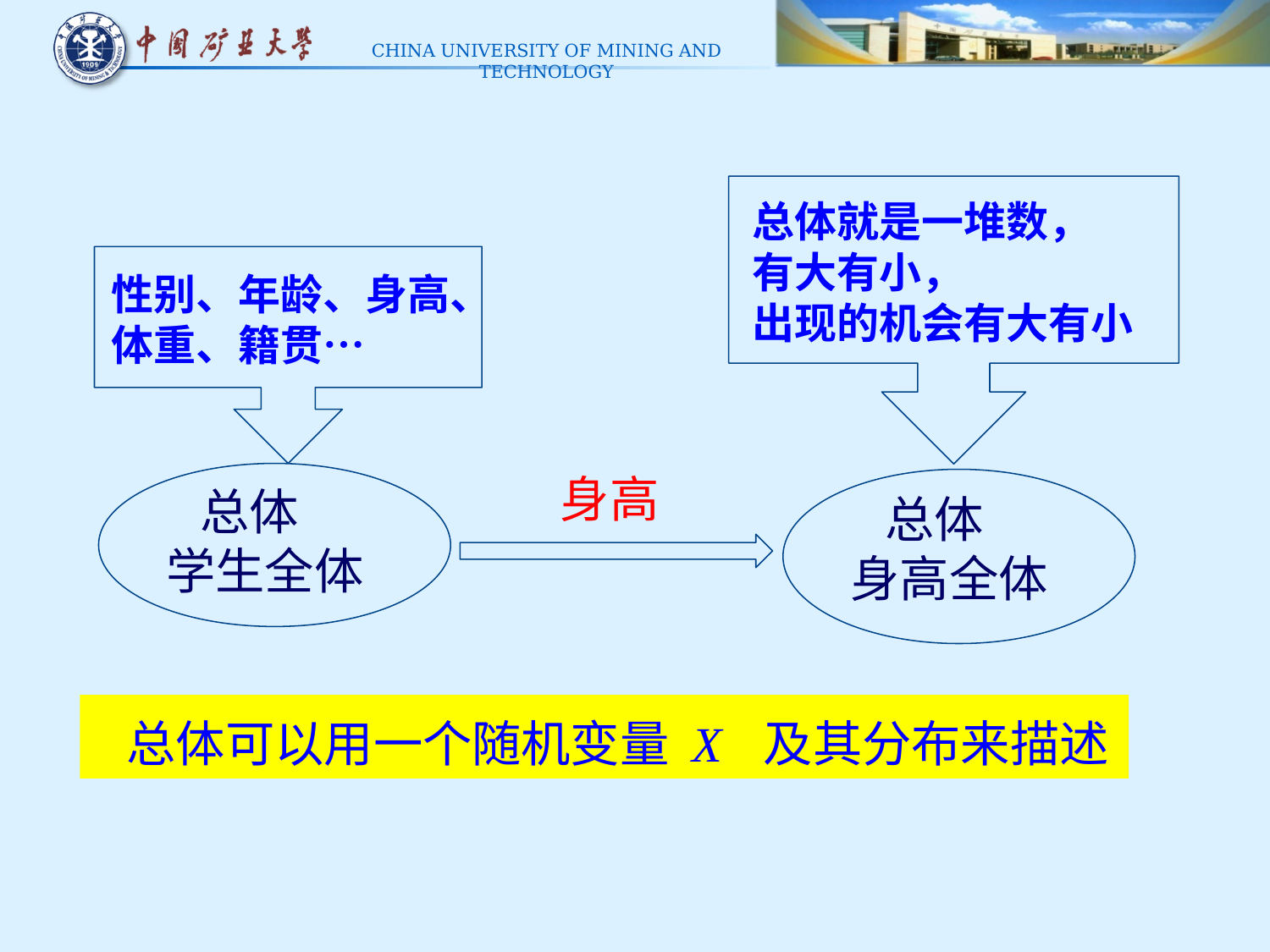

总体就是一堆数，
有大有小，
出现的机会有大有小

性别、年龄、身高、
体重、籍贯…
身高

  总体
学生全体

  总体
身高全体
  总体可以用一个随机变量 X 及其分布来描述